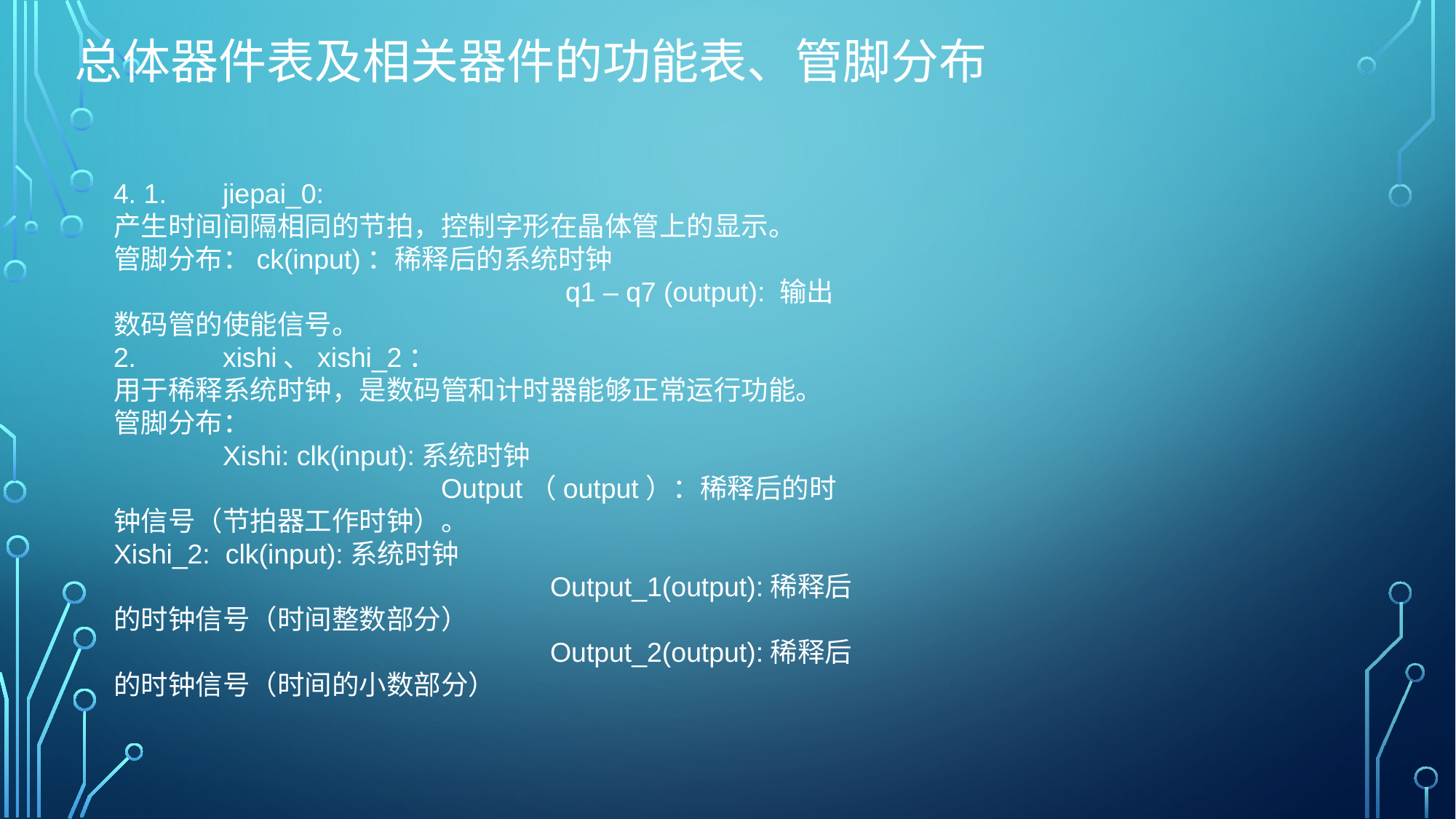

# 总体器件表及相关器件的功能表、管脚分布
4. 1.	jiepai_0:
产生时间间隔相同的节拍，控制字形在晶体管上的显示。
管脚分布：ck(input)：稀释后的系统时钟
				  q1 – q7 (output): 输出数码管的使能信号。
2.	xishi、xishi_2：
用于稀释系统时钟，是数码管和计时器能够正常运行功能。
管脚分布：
	Xishi: clk(input):系统时钟
			Output（output）：稀释后的时钟信号（节拍器工作时钟）。
Xishi_2:  clk(input):系统时钟
				Output_1(output):稀释后的时钟信号（时间整数部分）
				Output_2(output):稀释后的时钟信号（时间的小数部分）